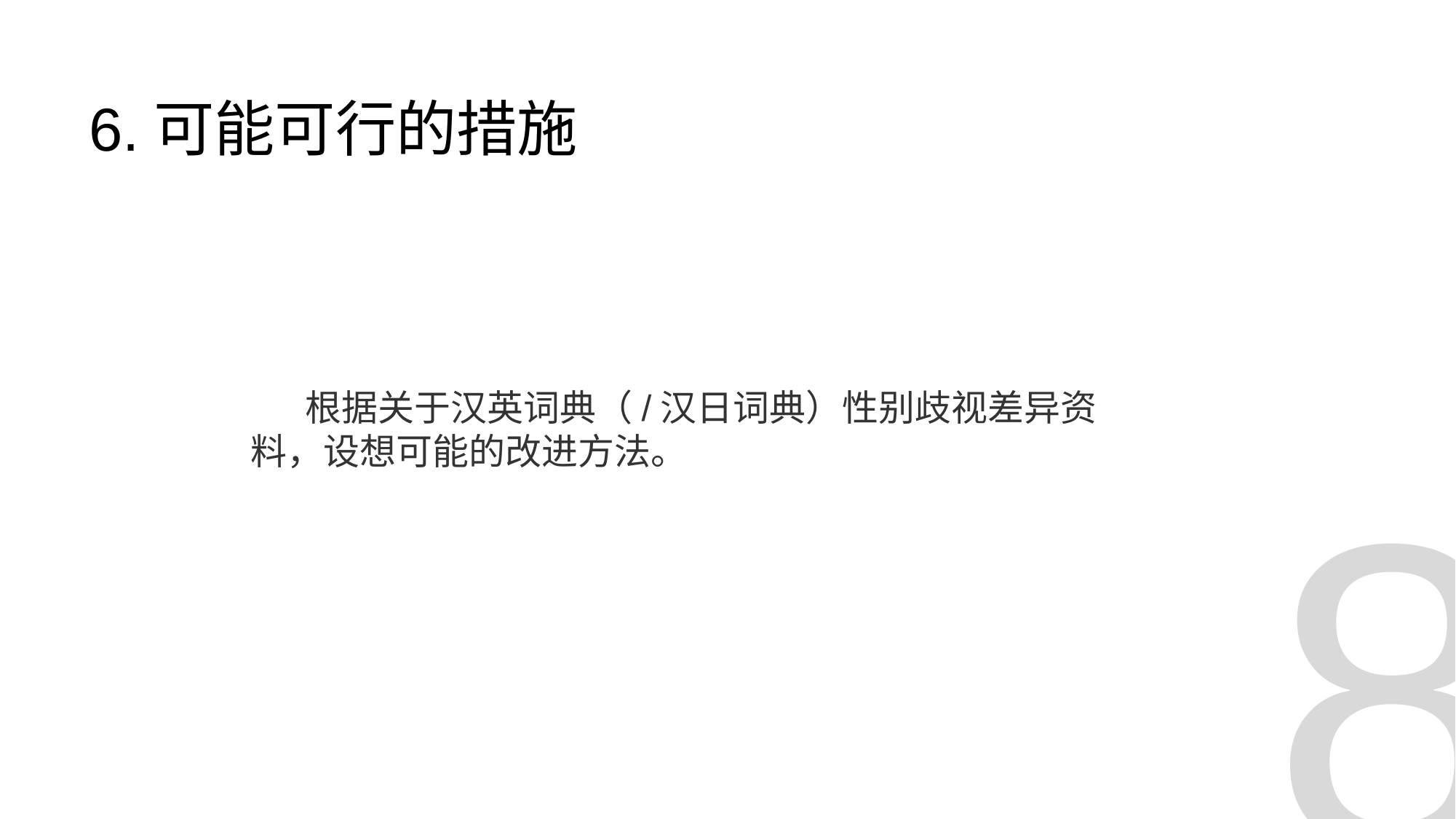

# 6.可能可行的措施
根据关于汉英词典（/汉日词典）性别歧视差异资料，设想可能的改进方法。
8